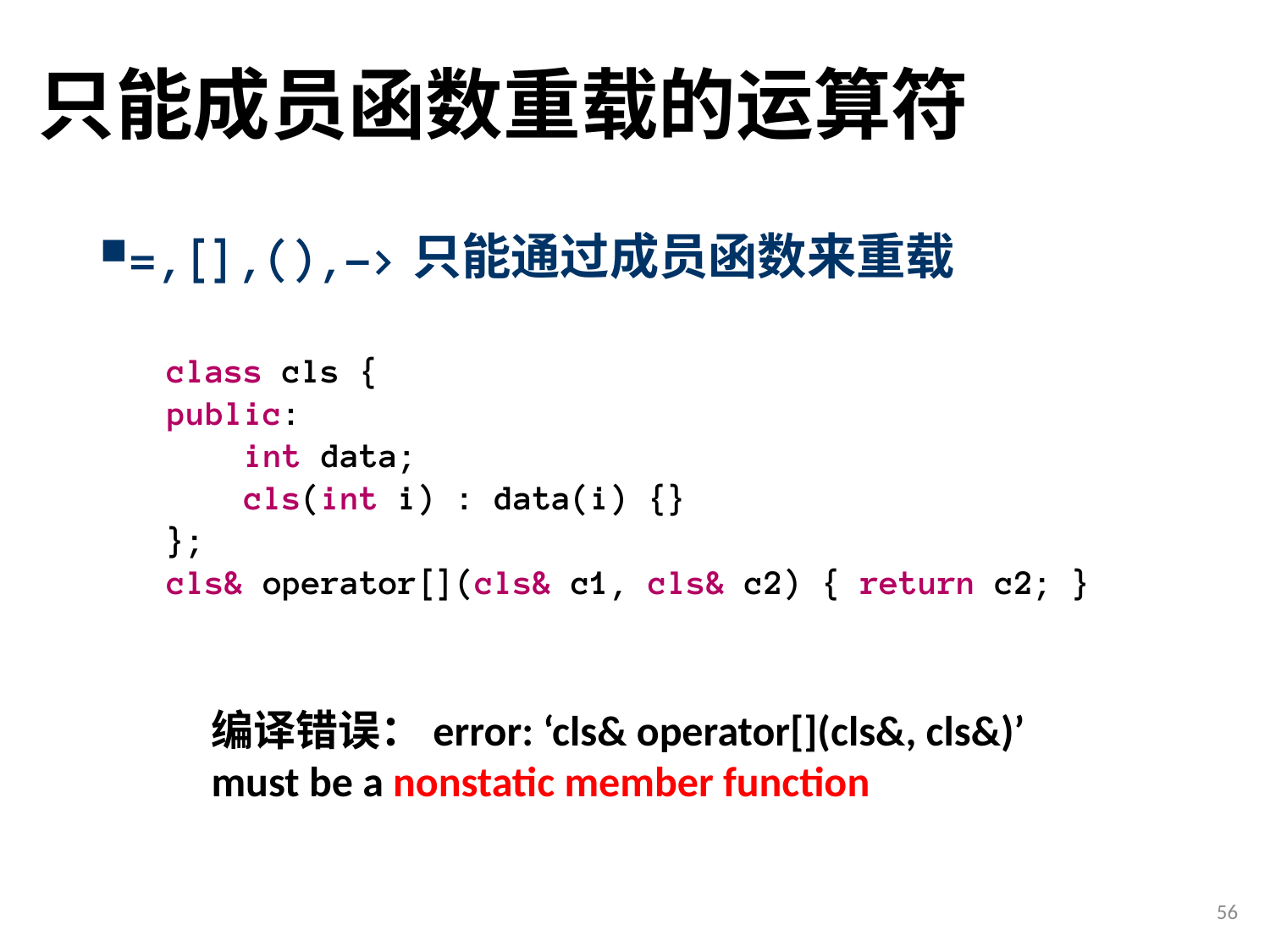

# 只能成员函数重载的运算符
=,[],(),->只能通过成员函数来重载

class cls {
public:
    int data;
    cls(int i) : data(i) {}
};
cls& operator[](cls& c1, cls& c2) { return c2; }
编译错误：error: ‘cls& operator[](cls&, cls&)’ must be a nonstatic member function
56